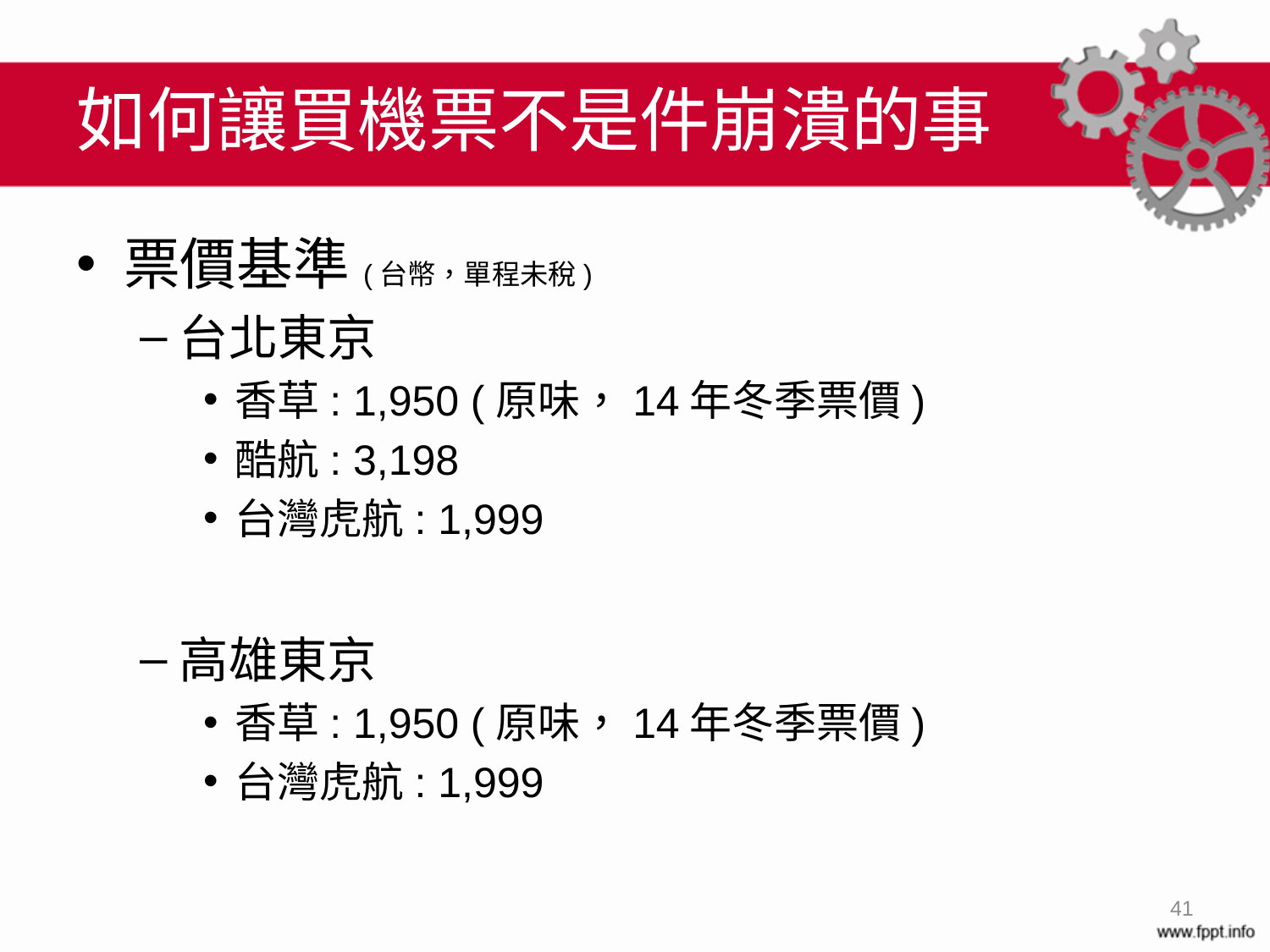

# 如何讓買機票不是件崩潰的事
票價基準(台幣，單程未稅)
台北東京
香草: 1,950 (原味，14年冬季票價)
酷航: 3,198
台灣虎航: 1,999

高雄東京
香草: 1,950 (原味，14年冬季票價)
台灣虎航: 1,999

41